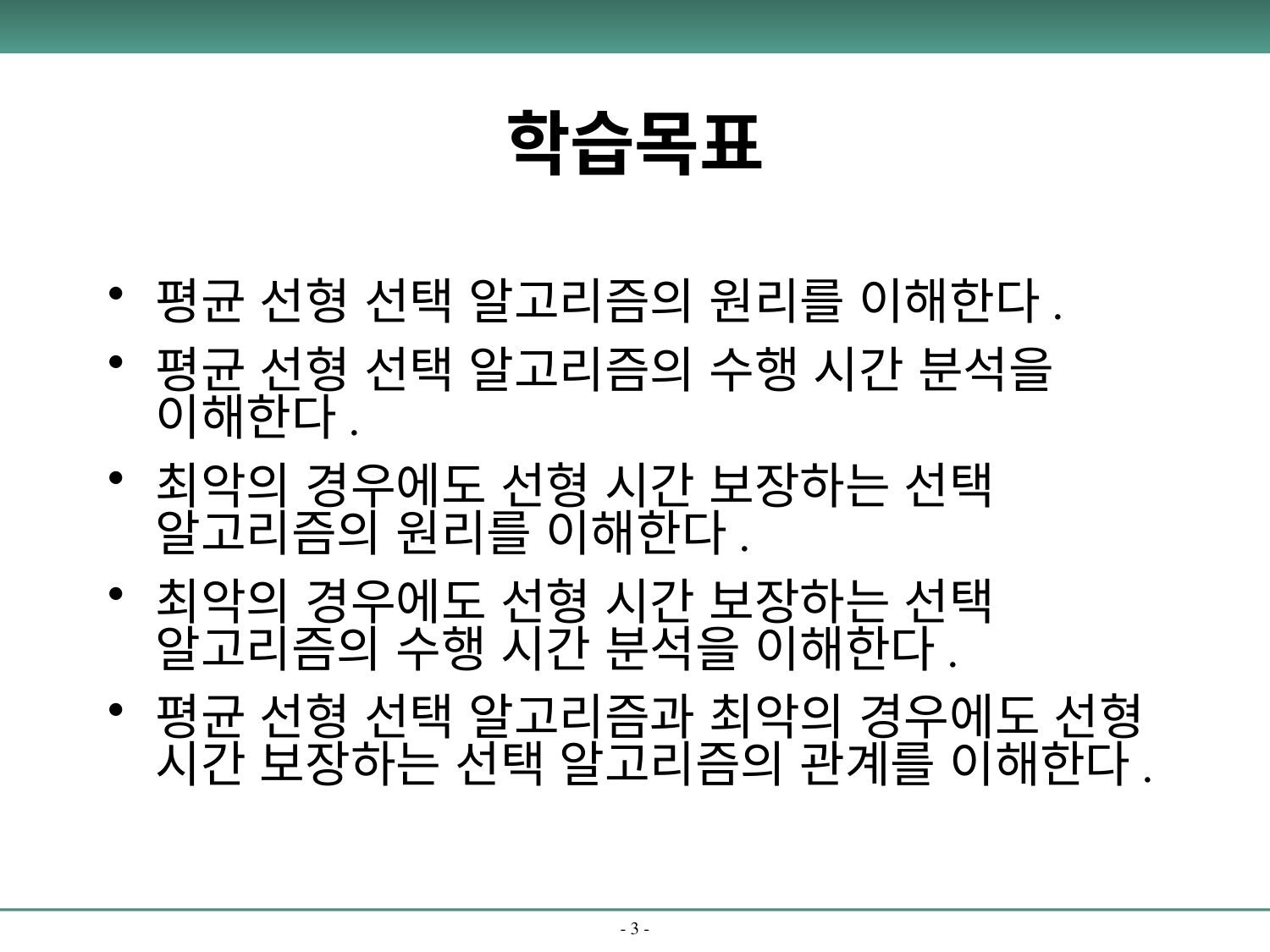

# 학습목표
평균 선형 선택 알고리즘의 원리를 이해한다.
평균 선형 선택 알고리즘의 수행 시간 분석을 이해한다.
최악의 경우에도 선형 시간 보장하는 선택 알고리즘의 원리를 이해한다.
최악의 경우에도 선형 시간 보장하는 선택 알고리즘의 수행 시간 분석을 이해한다.
평균 선형 선택 알고리즘과 최악의 경우에도 선형 시간 보장하는 선택 알고리즘의 관계를 이해한다.